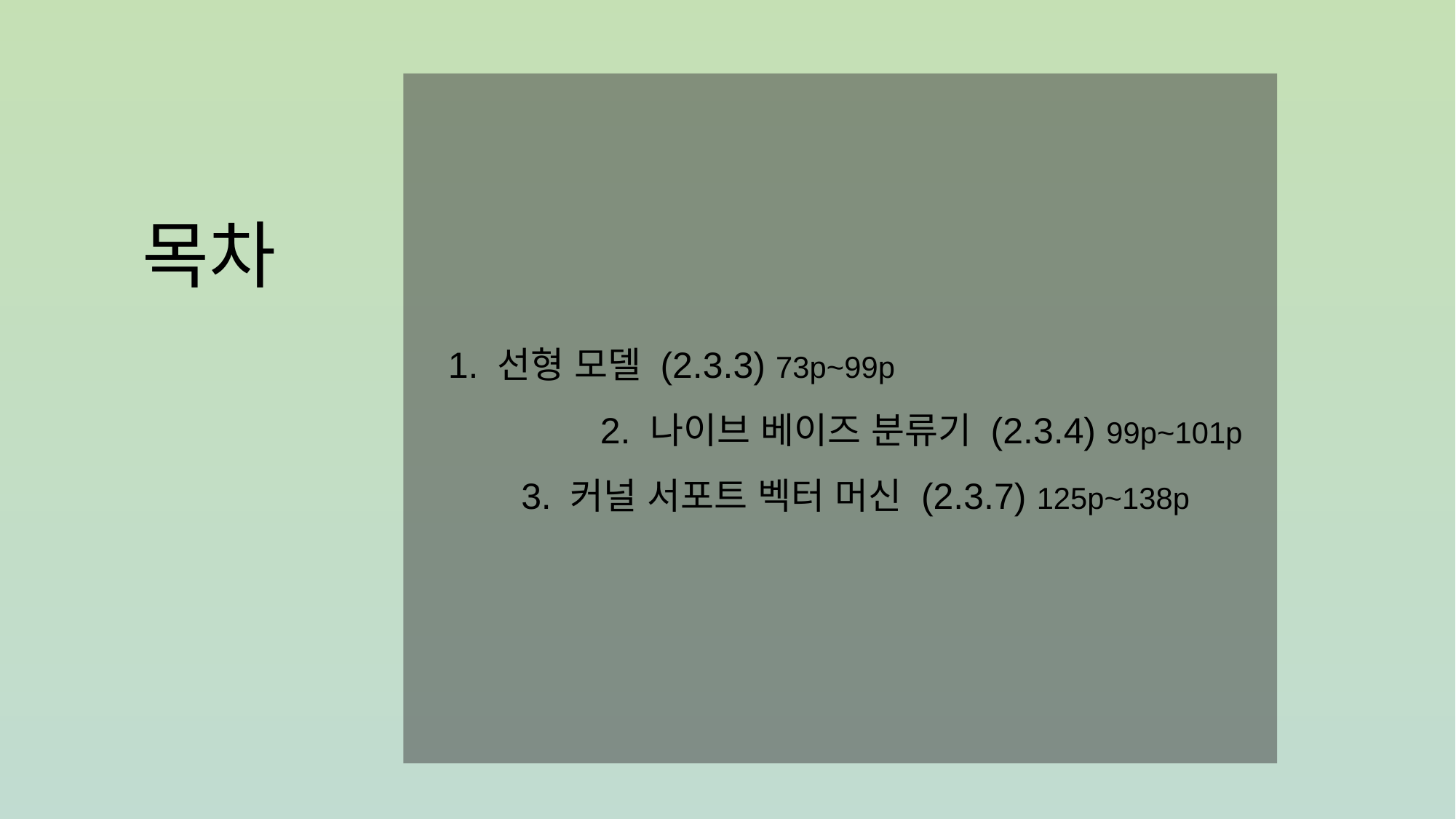

1. 선형 모델 (2.3.3) 73p~99p			                         2. 나이브 베이즈 분류기 (2.3.4) 99p~101p
   3. 커널 서포트 벡터 머신 (2.3.7) 125p~138p
목차